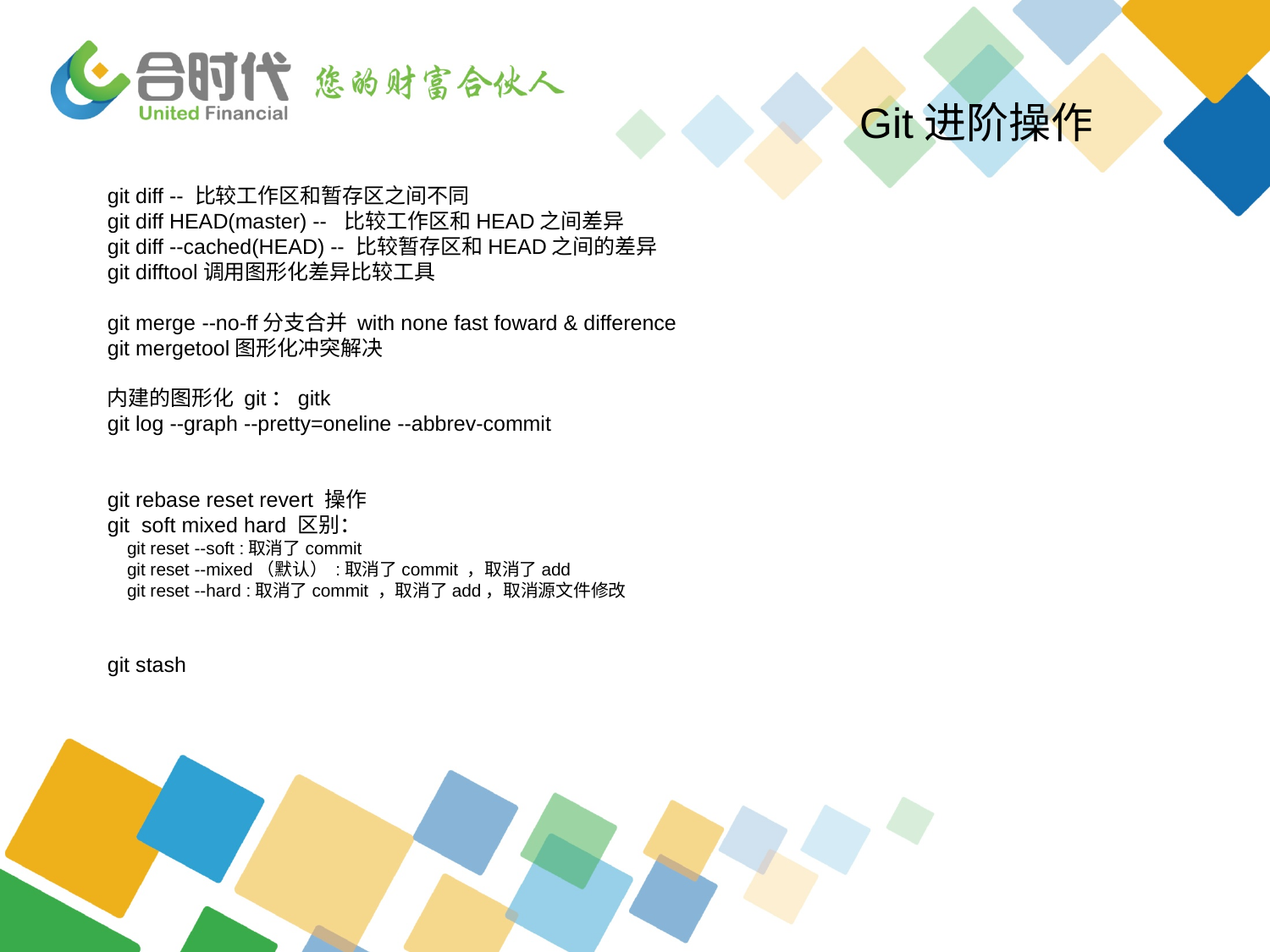

Git进阶操作
git diff -- 比较工作区和暂存区之间不同
git diff HEAD(master) --  比较工作区和HEAD之间差异
git diff --cached(HEAD) -- 比较暂存区和HEAD之间的差异
git difftool调用图形化差异比较工具

git merge --no-ff分支合并 with none fast foward & difference
git mergetool图形化冲突解决

内建的图形化 git：gitk
git log --graph --pretty=oneline --abbrev-commit

git rebase reset revert 操作
git  soft mixed hard 区别：
    git reset --soft :取消了commit
    git reset --mixed（默认） :取消了commit ，取消了add
    git reset --hard :取消了commit ，取消了add，取消源文件修改

git stash